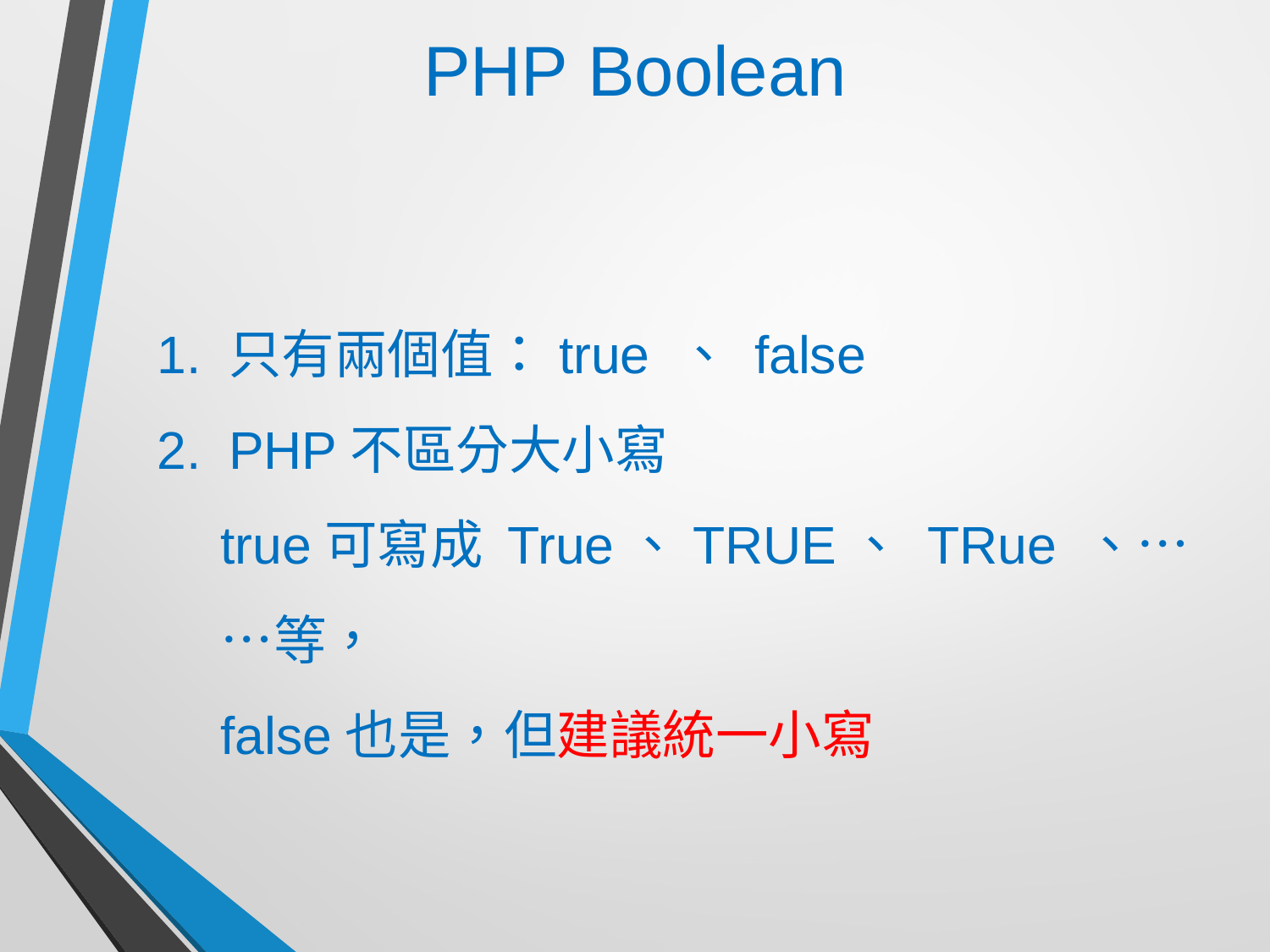

# PHP Boolean
只有兩個值：true 、 false
PHP不區分大小寫
true可寫成 True、TRUE、 TRue 、……等，
false也是，但建議統一小寫